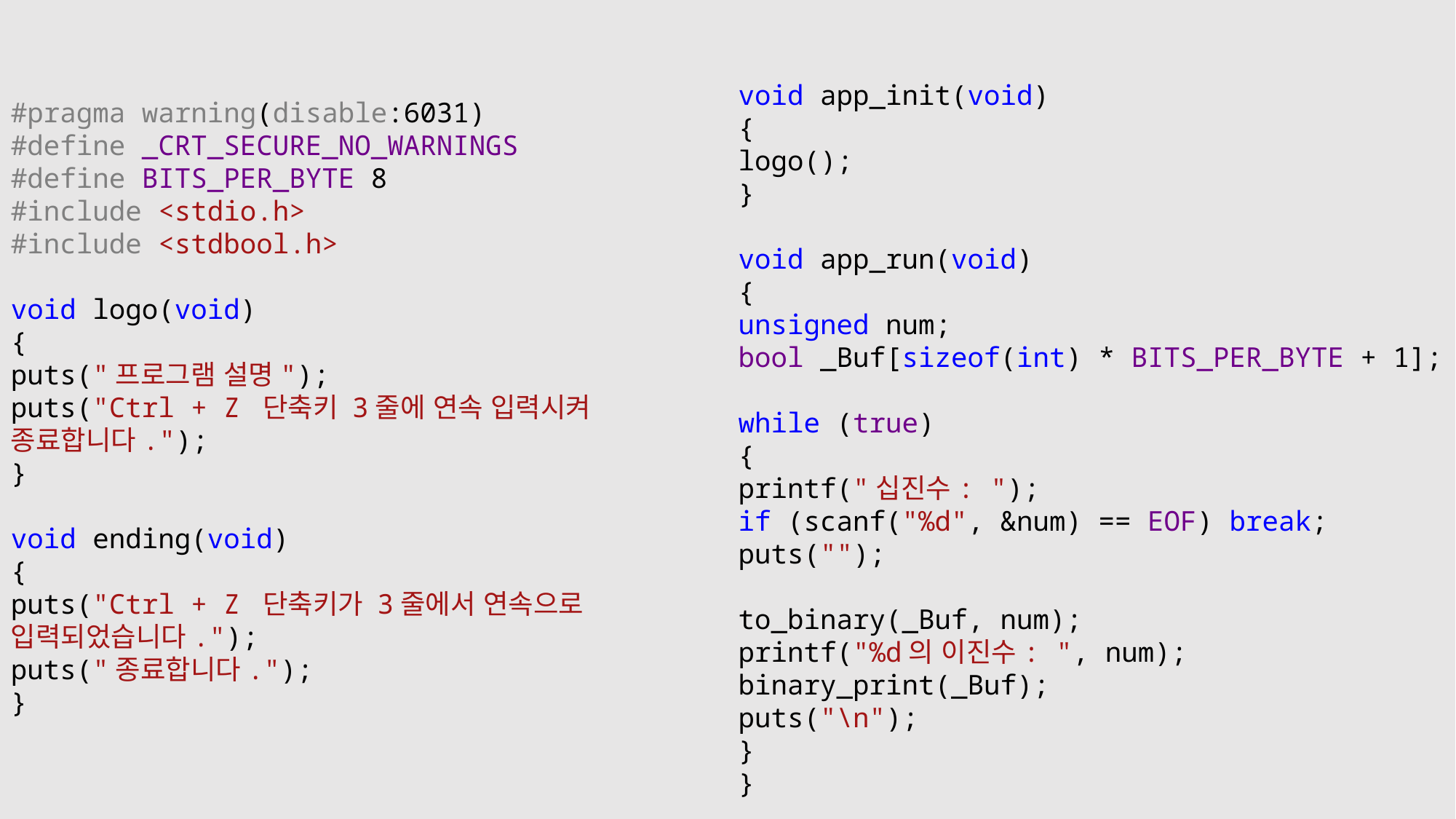

void app_init(void)
{
logo();
}

void app_run(void)
{
unsigned num;
bool _Buf[sizeof(int) * BITS_PER_BYTE + 1];

while (true)
{
printf("십진수: ");
if (scanf("%d", &num) == EOF) break;
puts("");

to_binary(_Buf, num);
printf("%d의 이진수: ", num);
binary_print(_Buf);
puts("\n");
}
}
#pragma warning(disable:6031)
#define _CRT_SECURE_NO_WARNINGS
#define BITS_PER_BYTE 8
#include <stdio.h>
#include <stdbool.h>

void logo(void)
{
puts("프로그램 설명");
puts("Ctrl + Z 단축키 3줄에 연속 입력시켜 종료합니다.");
}

void ending(void)
{
puts("Ctrl + Z 단축키가 3줄에서 연속으로 입력되었습니다.");
puts("종료합니다.");
}